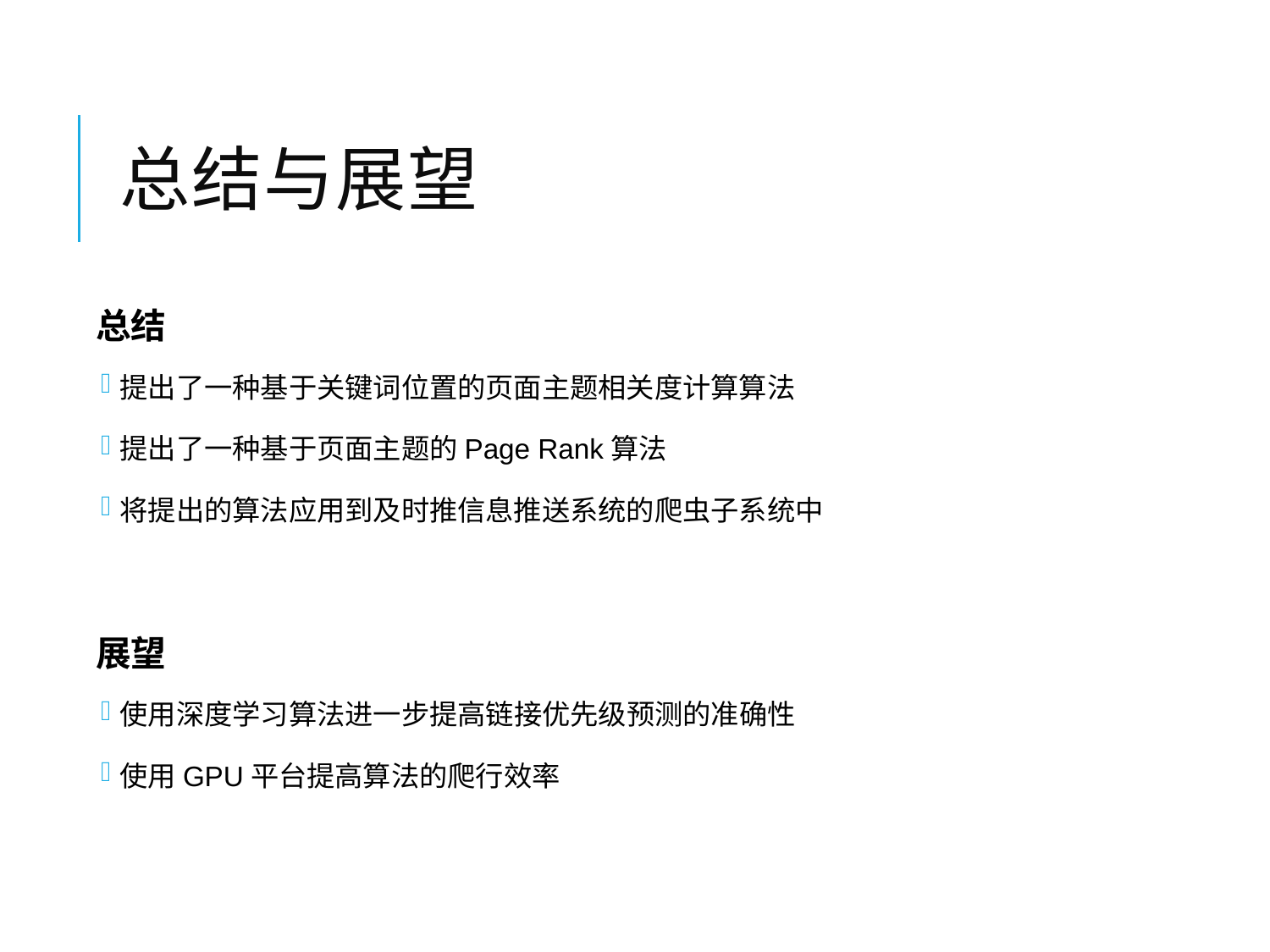

# 总结与展望
总结
提出了一种基于关键词位置的页面主题相关度计算算法
提出了一种基于页面主题的Page Rank算法
将提出的算法应用到及时推信息推送系统的爬虫子系统中

展望
使用深度学习算法进一步提高链接优先级预测的准确性
使用GPU平台提高算法的爬行效率